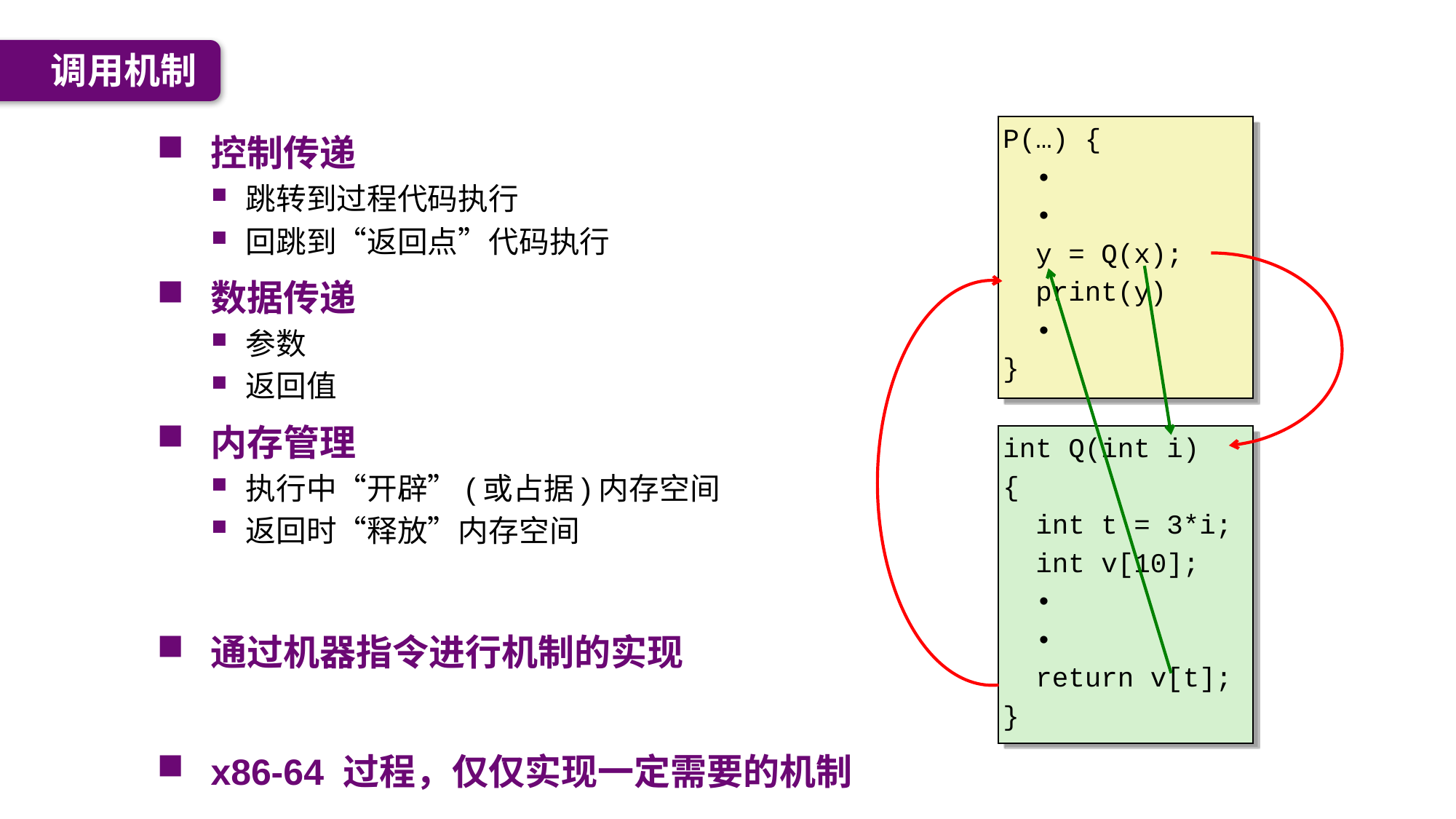

调用机制

控制传递
跳转到过程代码执行
回跳到“返回点”代码执行
数据传递
参数
返回值
内存管理
执行中“开辟”(或占据)内存空间
返回时“释放”内存空间

通过机器指令进行机制的实现

x86-64 过程，仅仅实现一定需要的机制
P(…) {
  •
  •
  y = Q(x);
  print(y)
  •
}

int Q(int i)
{
  int t = 3*i;
  int v[10];
  •
  •
  return v[t];
}